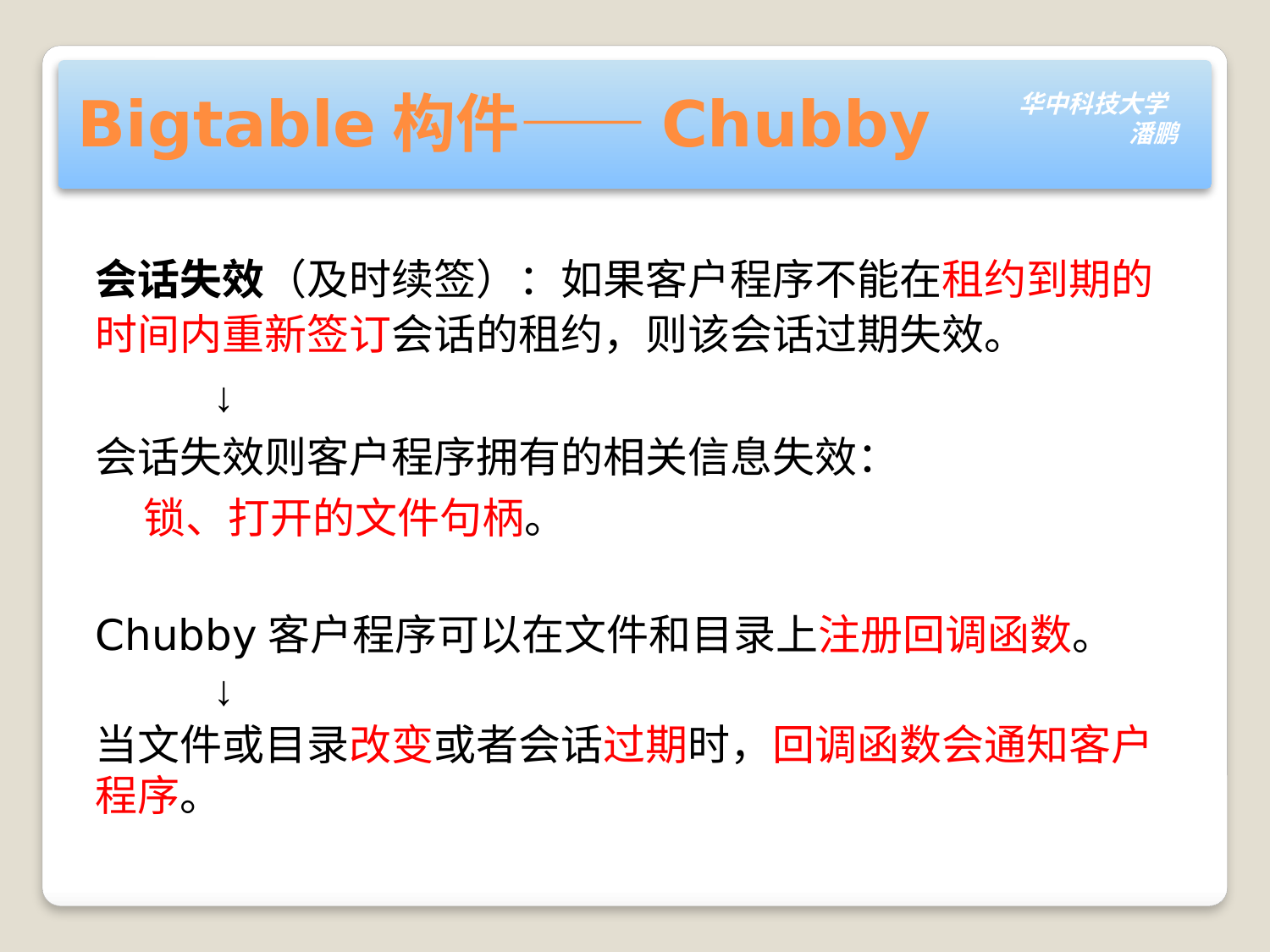

Bigtable构件——Chubby
会话失效（及时续签）：如果客户程序不能在租约到期的时间内重新签订会话的租约，则该会话过期失效。
          ↓
会话失效则客户程序拥有的相关信息失效：
    锁、打开的文件句柄。

Chubby客户程序可以在文件和目录上注册回调函数。
          ↓
当文件或目录改变或者会话过期时，回调函数会通知客户程序。